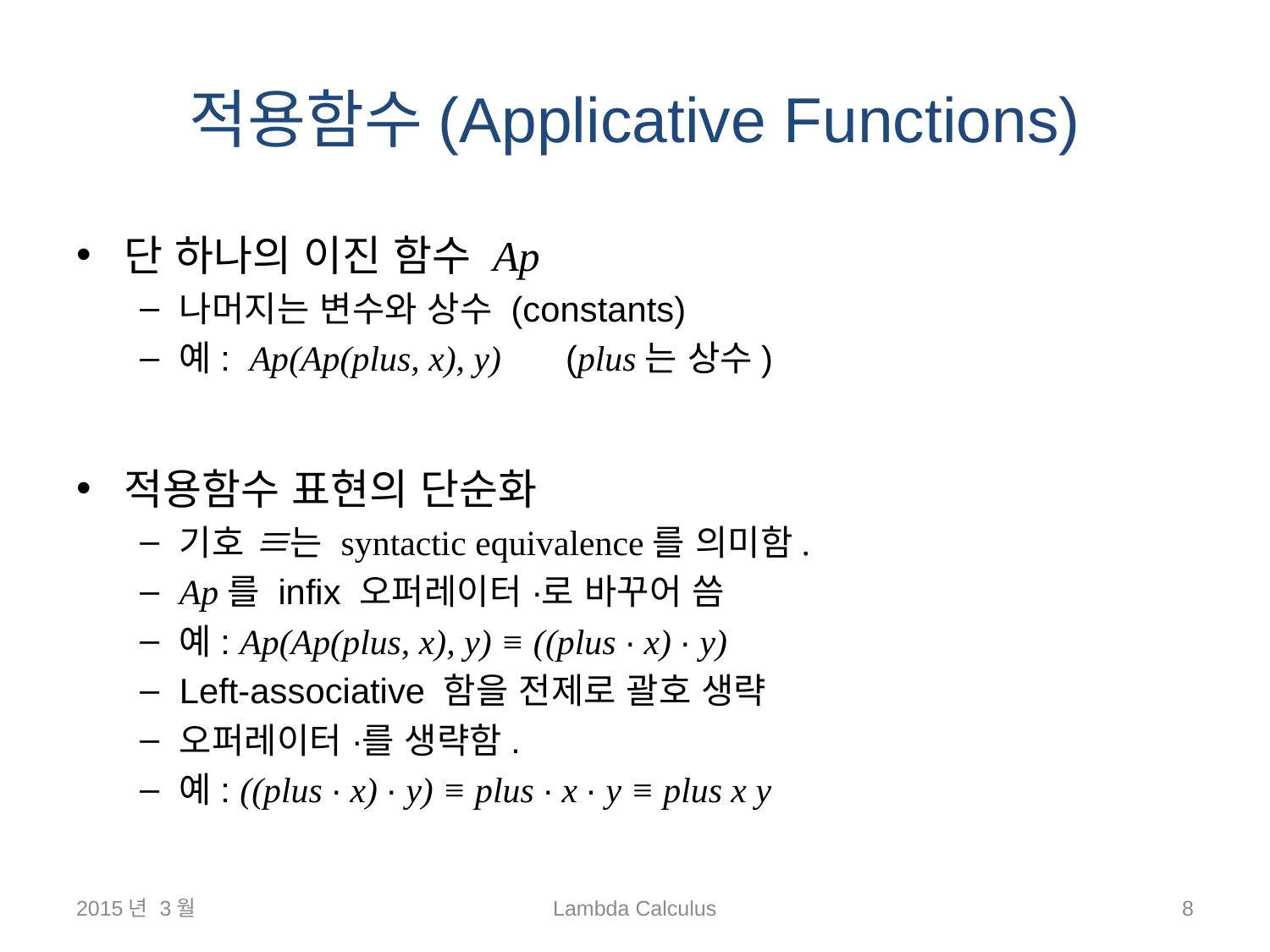

# 적용함수(Applicative Functions)
단 하나의 이진 함수 Ap
나머지는 변수와 상수 (constants)
예:  Ap(Ap(plus, x), y)       (plus는 상수)

적용함수 표현의 단순화
기호 ≡는 syntactic equivalence를 의미함.
Ap를 infix 오퍼레이터 ∙로 바꾸어 씀
예: Ap(Ap(plus, x), y) ≡ ((plus ∙ x) ∙ y)
Left-associative 함을 전제로 괄호 생략
오퍼레이터 ∙를 생략함.
예: ((plus ∙ x) ∙ y) ≡ plus ∙ x ∙ y ≡ plus x y
2015년 3월
Lambda Calculus
8